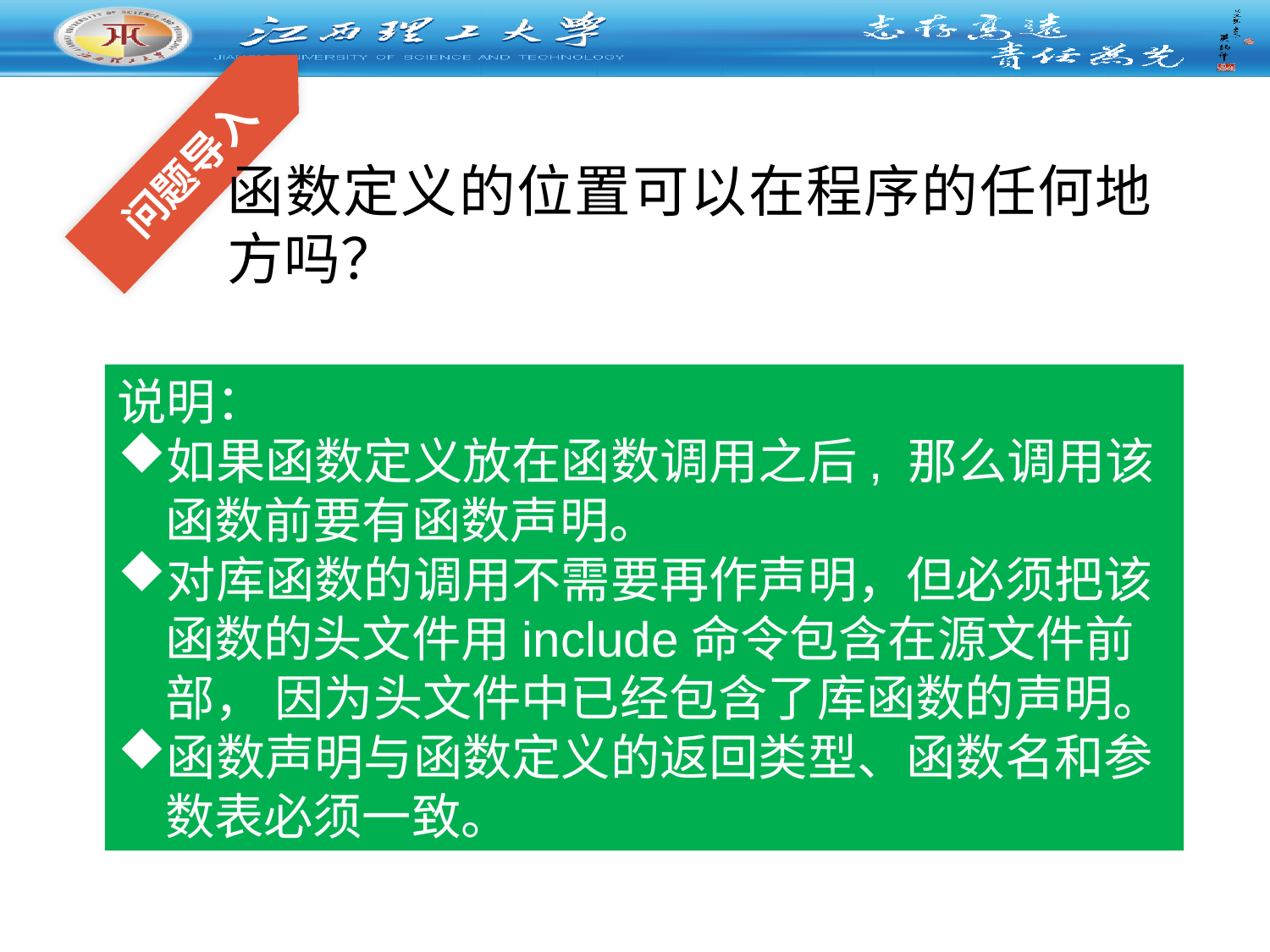

问题导入
函数定义的位置可以在程序的任何地方吗？
说明：
如果函数定义放在函数调用之后, 那么调用该函数前要有函数声明。
对库函数的调用不需要再作声明，但必须把该函数的头文件用include命令包含在源文件前部， 因为头文件中已经包含了库函数的声明。
函数声明与函数定义的返回类型、函数名和参数表必须一致。